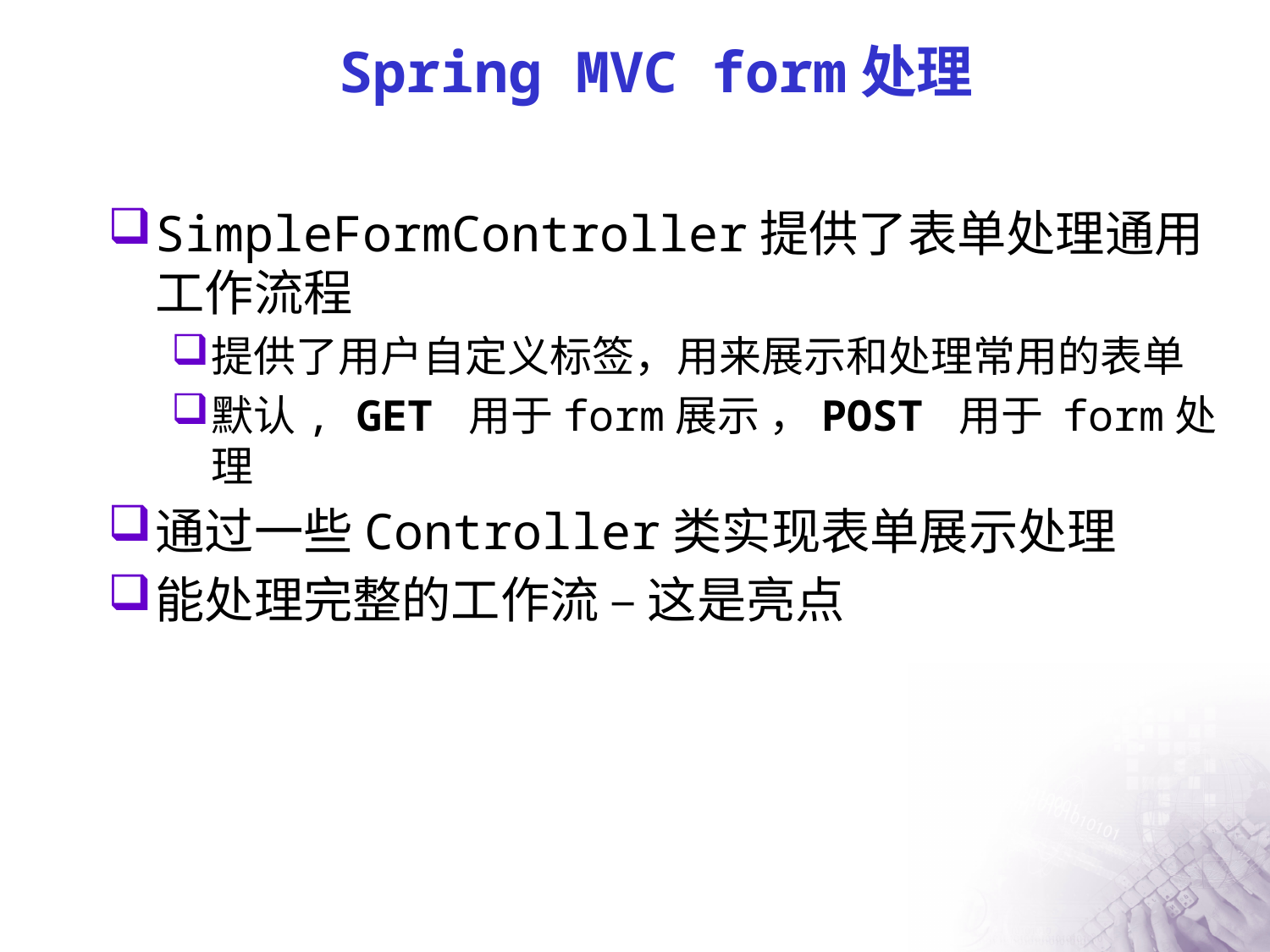

# Spring MVC form处理
SimpleFormController提供了表单处理通用工作流程
提供了用户自定义标签，用来展示和处理常用的表单
默认, GET 用于form展示 ，POST 用于 form处理
通过一些Controller类实现表单展示处理
能处理完整的工作流 – 这是亮点